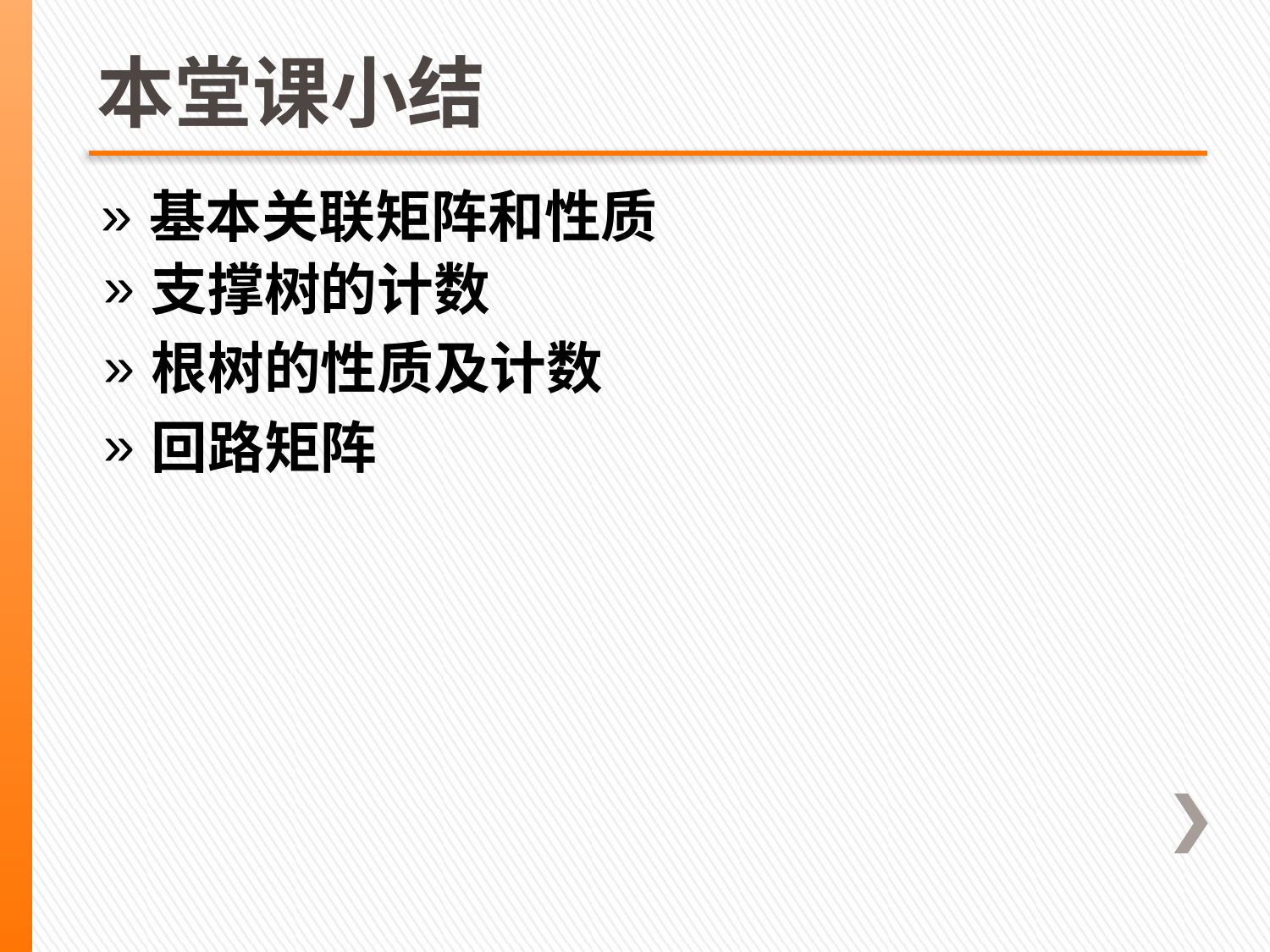

# 本堂课小结
基本关联矩阵和性质

支撑树的计数
根树的性质及计数
回路矩阵